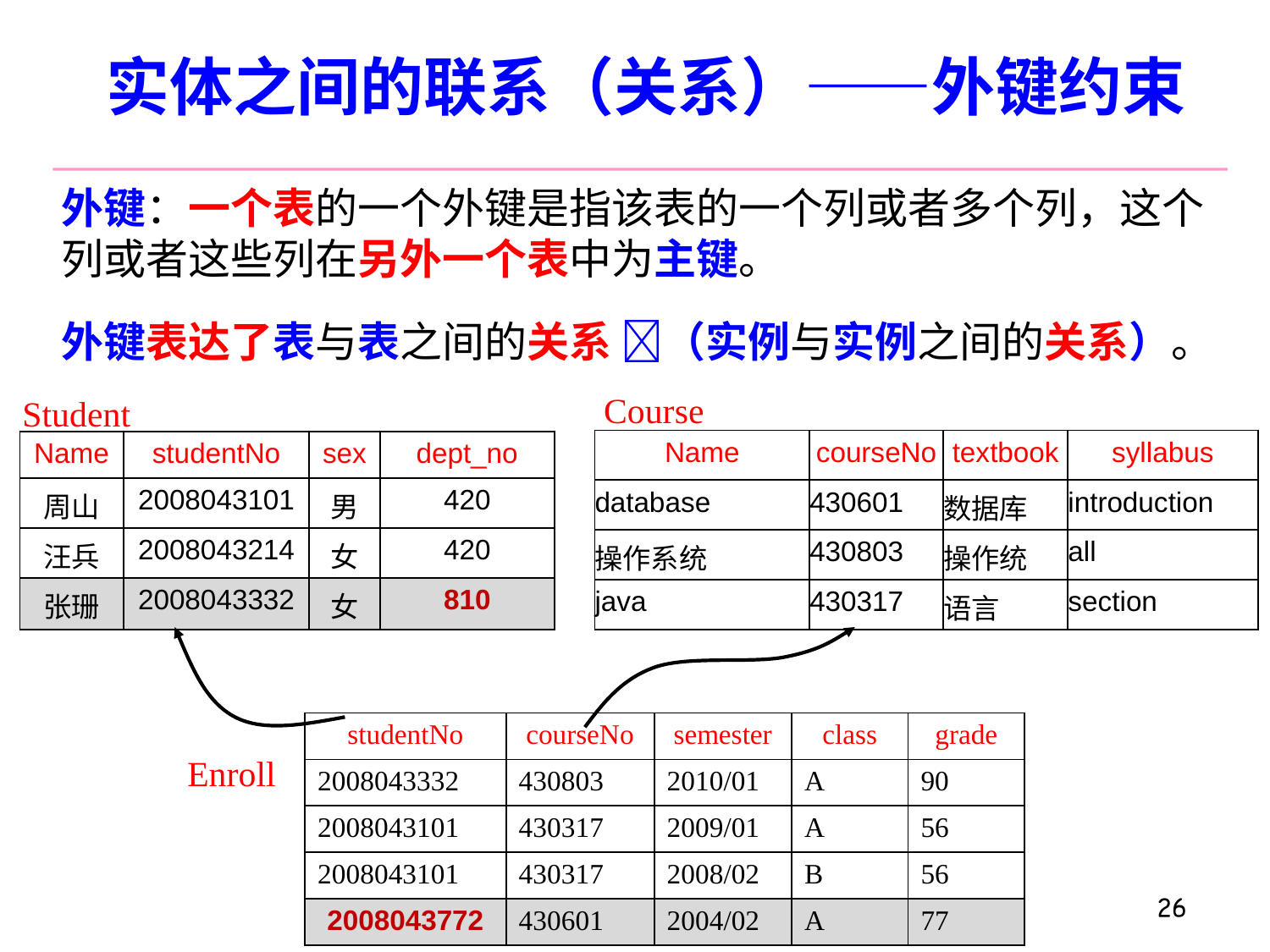

实体之间的联系（关系）——外键约束
外键：一个表的一个外键是指该表的一个列或者多个列，这个列或者这些列在另外一个表中为主键。
外键表达了表与表之间的关系 ⇒（实例与实例之间的关系）。
Course
Student
| Name | courseNo | textbook | syllabus |
| --- | --- | --- | --- |
| database | 430601 | 数据库 | introduction |
| 操作系统 | 430803 | 操作统 | all |
| java | 430317 | 语言 | section |
| Name | studentNo | sex | dept\_no |
| --- | --- | --- | --- |
| 周山 | 2008043101 | 男 | 420 |
| 汪兵 | 2008043214 | 女 | 420 |
| 张珊 | 2008043332 | 女 | 810 |

| studentNo | courseNo | semester | class | grade |
| --- | --- | --- | --- | --- |
| 2008043332 | 430803 | 2010/01 | A | 90 |
| 2008043101 | 430317 | 2009/01 | A | 56 |
| 2008043101 | 430317 | 2008/02 | B | 56 |
| 2008043772 | 430601 | 2004/02 | A | 77 |
Enroll
26